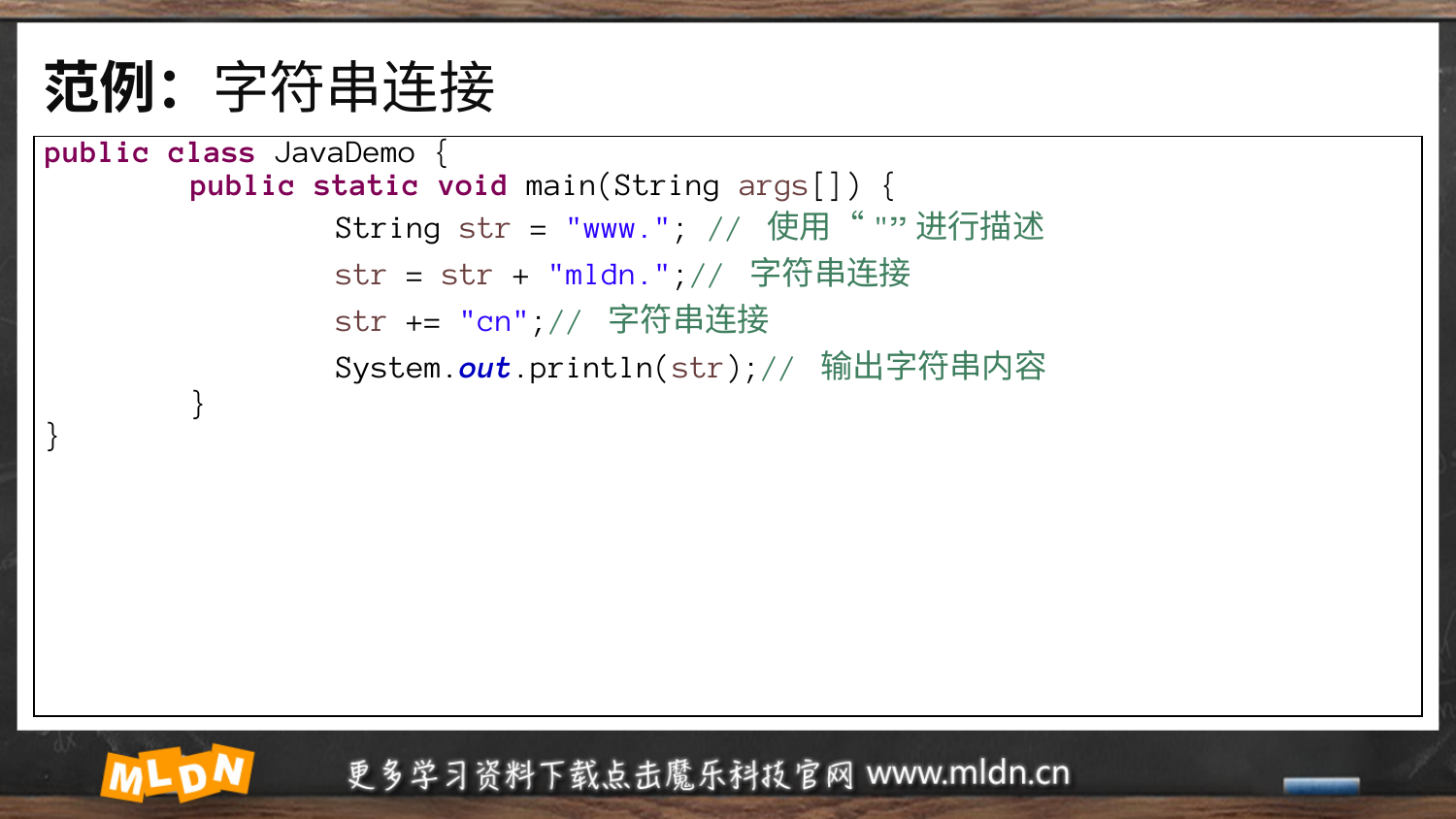

# 范例：字符串连接
| public class JavaDemo { public static void main(String args[]) { String str = "www."; // 使用“"”进行描述 str = str + "mldn.";// 字符串连接 str += "cn";// 字符串连接 System.out.println(str);// 输出字符串内容 } } |
| --- |